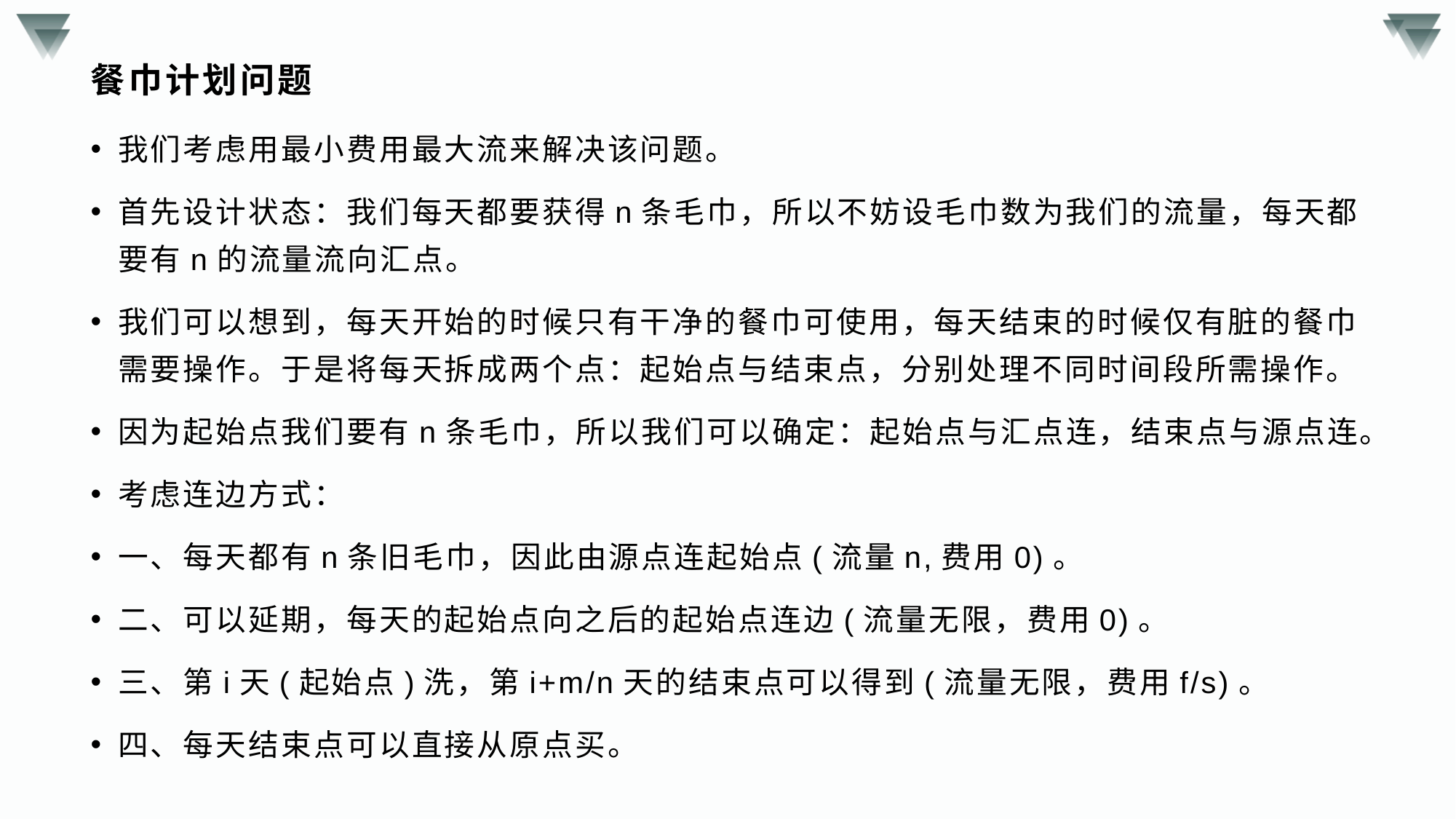

# 餐巾计划问题
我们考虑用最小费用最大流来解决该问题。
首先设计状态：我们每天都要获得n条毛巾，所以不妨设毛巾数为我们的流量，每天都要有n的流量流向汇点。
我们可以想到，每天开始的时候只有干净的餐巾可使用，每天结束的时候仅有脏的餐巾需要操作。于是将每天拆成两个点：起始点与结束点，分别处理不同时间段所需操作。
因为起始点我们要有n条毛巾，所以我们可以确定：起始点与汇点连，结束点与源点连。
考虑连边方式：
一、每天都有n条旧毛巾，因此由源点连起始点(流量n,费用0)。
二、可以延期，每天的起始点向之后的起始点连边(流量无限，费用0)。
三、第i天(起始点)洗，第i+m/n天的结束点可以得到(流量无限，费用f/s)。
四、每天结束点可以直接从原点买。